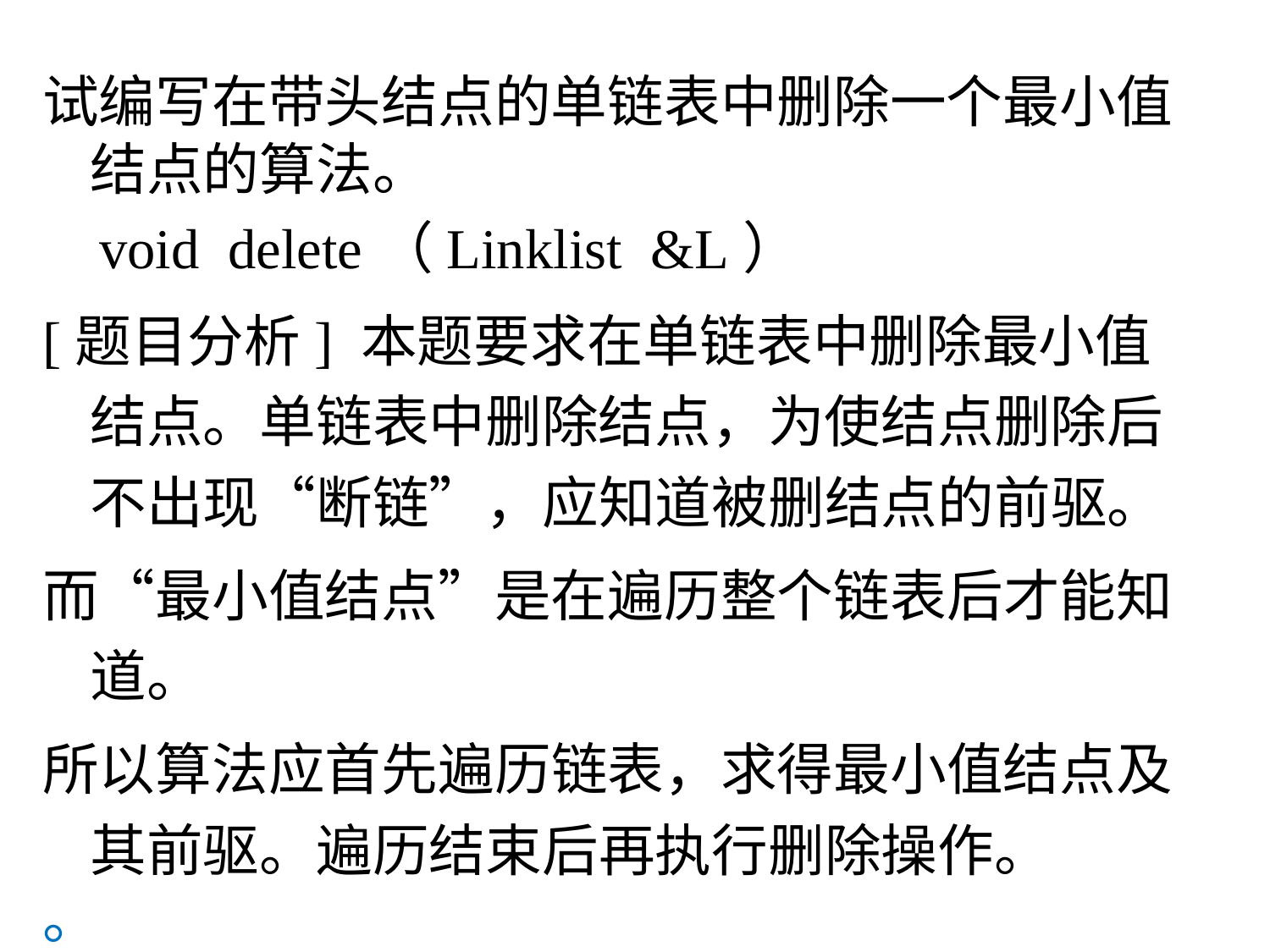

试编写在带头结点的单链表中删除一个最小值结点的算法。
    void  delete（Linklist  &L）
[题目分析] 本题要求在单链表中删除最小值结点。单链表中删除结点，为使结点删除后不出现“断链”，应知道被删结点的前驱。
而“最小值结点”是在遍历整个链表后才能知道。
所以算法应首先遍历链表，求得最小值结点及其前驱。遍历结束后再执行删除操作。
。